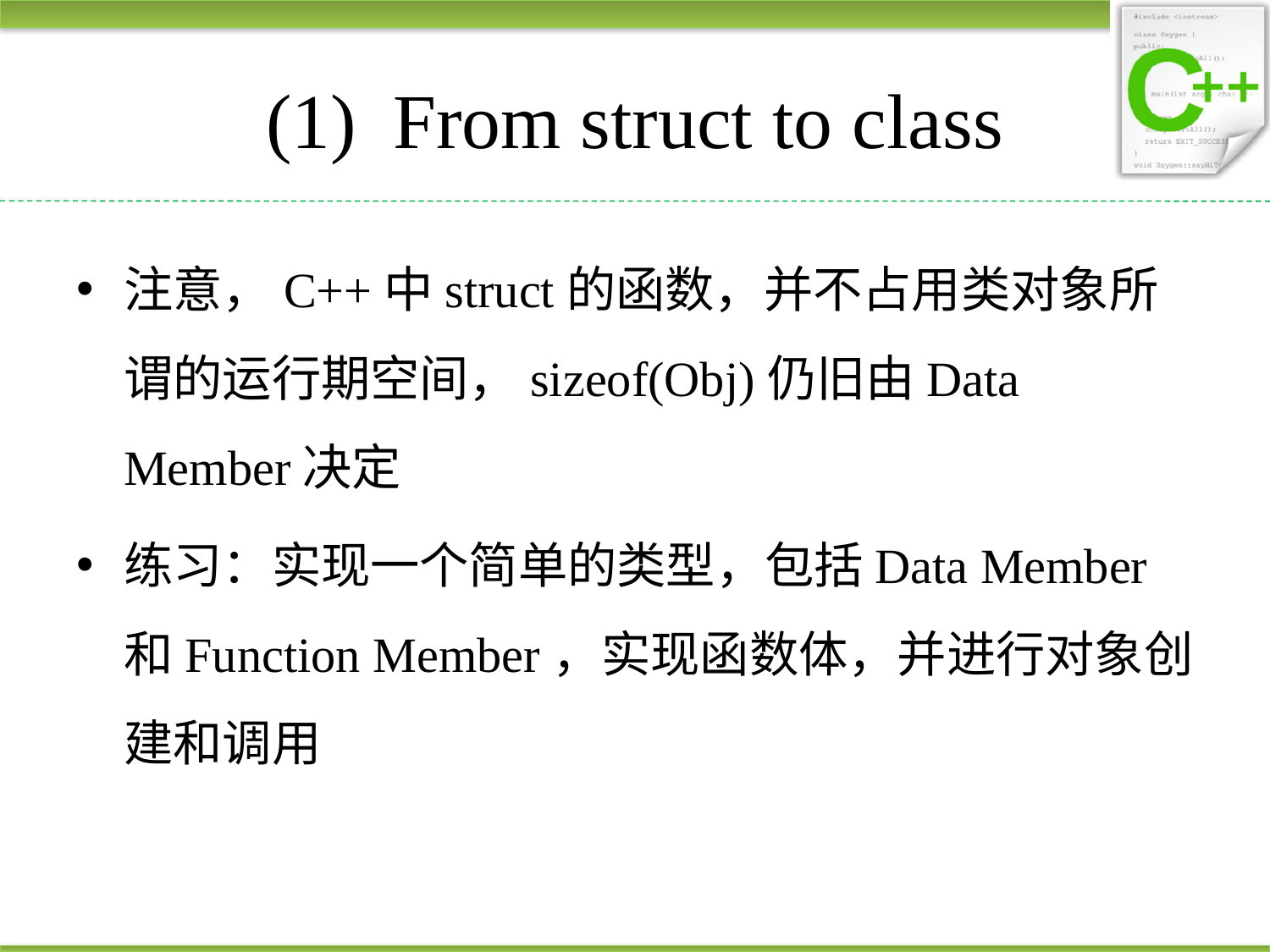

# (1)	From struct to class
注意，C++中struct的函数，并不占用类对象所谓的运行期空间，sizeof(Obj)仍旧由Data Member决定
练习：实现一个简单的类型，包括Data Member和Function Member，实现函数体，并进行对象创建和调用